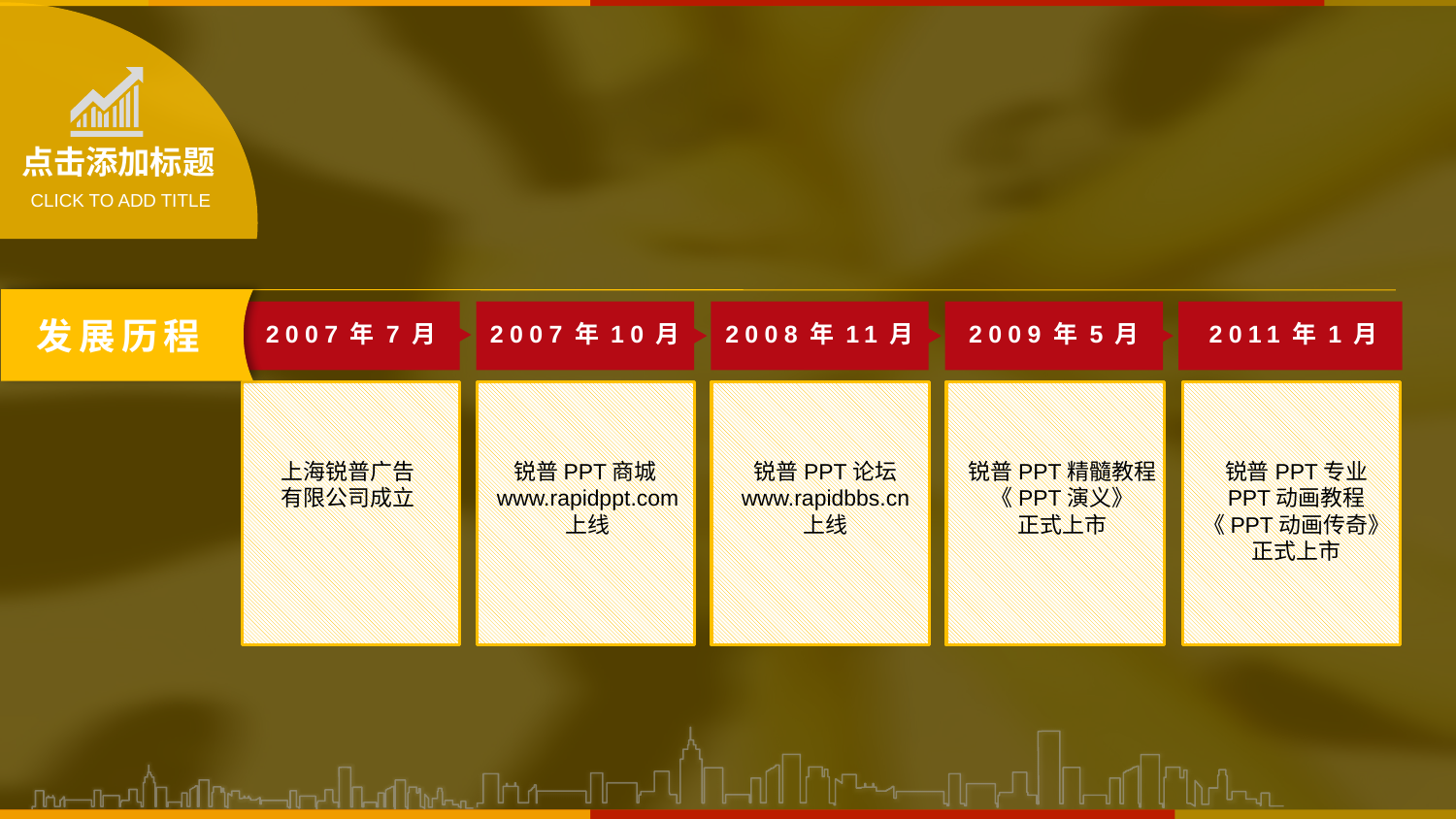

点击添加标题
CLICK TO ADD TITLE

发展历程

2007年7月

2007年10月

2008年11月

2009年5月

2011年1月

上海锐普广告
有限公司成立

锐普PPT商城www.rapidppt.com
上线

锐普PPT论坛
www.rapidbbs.cn
上线

锐普PPT精髓教程
《PPT演义》
正式上市

锐普PPT专业
PPT动画教程
《PPT动画传奇》
正式上市